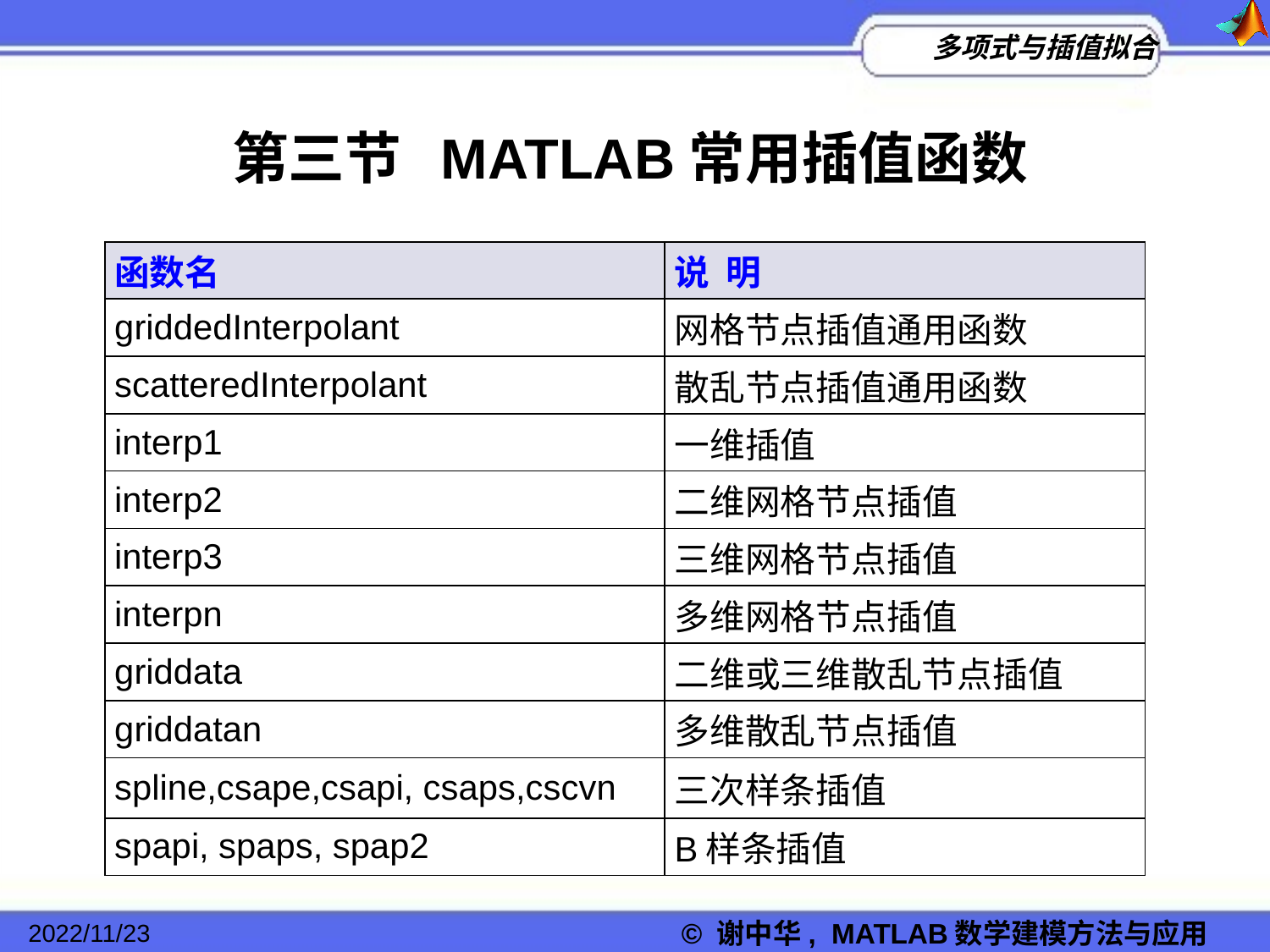

第三节  MATLAB常用插值函数
| 函数名 | 说 明 |
| --- | --- |
| griddedInterpolant | 网格节点插值通用函数 |
| scatteredInterpolant | 散乱节点插值通用函数 |
| interp1 | 一维插值 |
| interp2 | 二维网格节点插值 |
| interp3 | 三维网格节点插值 |
| interpn | 多维网格节点插值 |
| griddata | 二维或三维散乱节点插值 |
| griddatan | 多维散乱节点插值 |
| spline,csape,csapi, csaps,cscvn | 三次样条插值 |
| spapi, spaps, spap2 | B样条插值 |
© 谢中华,  MATLAB数学建模方法与应用
2022/11/23